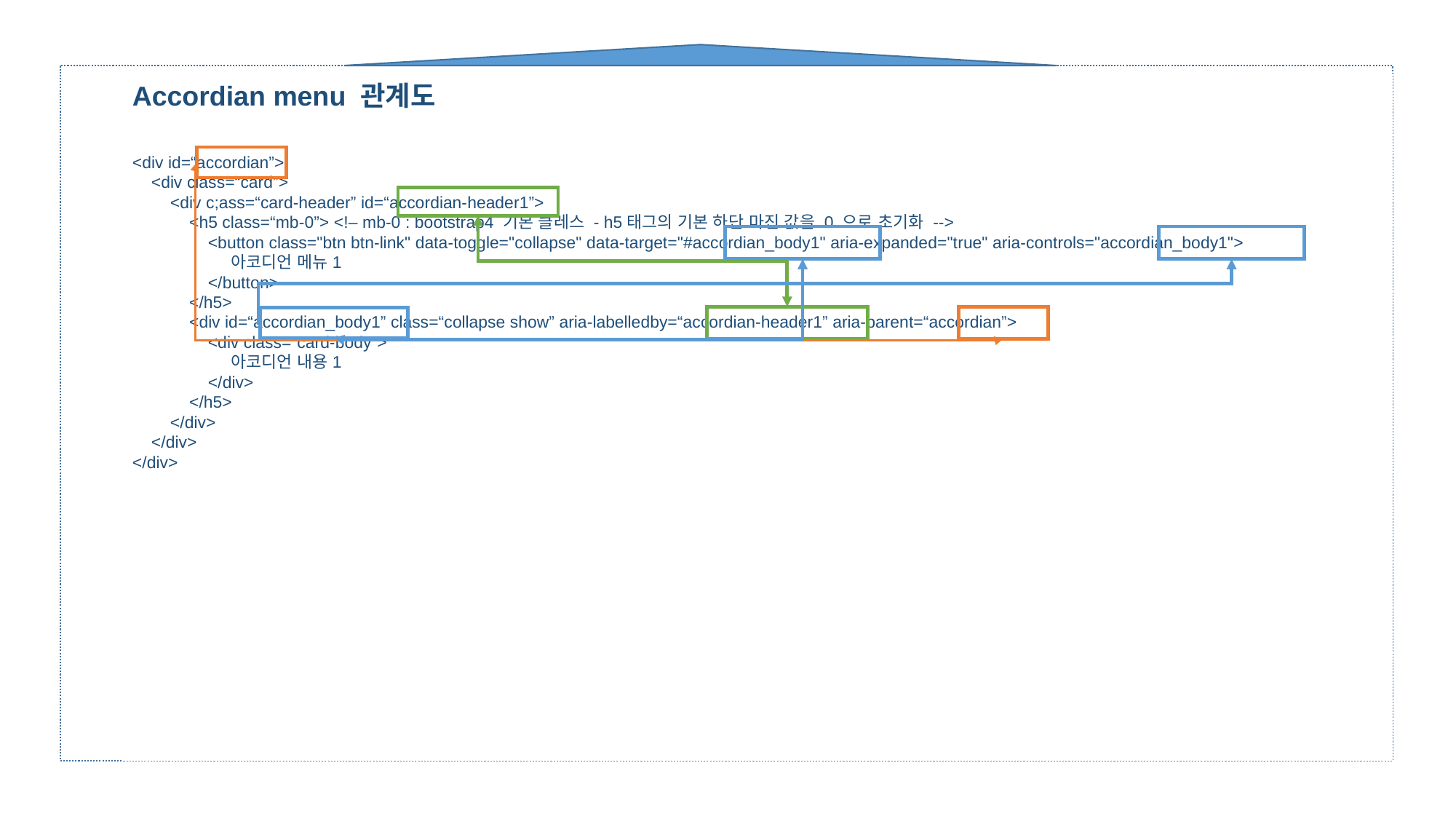

Accordian menu 관계도

<div id=“accordian”>
    <div class=“card”>
        <div c;ass=“card-header” id=“accordian-header1”>
            <h5 class=“mb-0”> <!– mb-0 : bootstrap4 기본 클레스 - h5태그의 기본 하단 마진 값을 0 으로 초기화 -->
                <button class="btn btn-link" data-toggle="collapse" data-target="#accordian_body1" aria-expanded="true" aria-controls="accordian_body1">
                    아코디언 메뉴1
                </button>
            </h5>
            <div id=“accordian_body1” class=“collapse show” aria-labelledby=“accordian-header1” aria-parent=“accordian”>
                <div class=“card-body”>
                    아코디언 내용1
                </div>
            </h5>
        </div>
    </div>
</div>